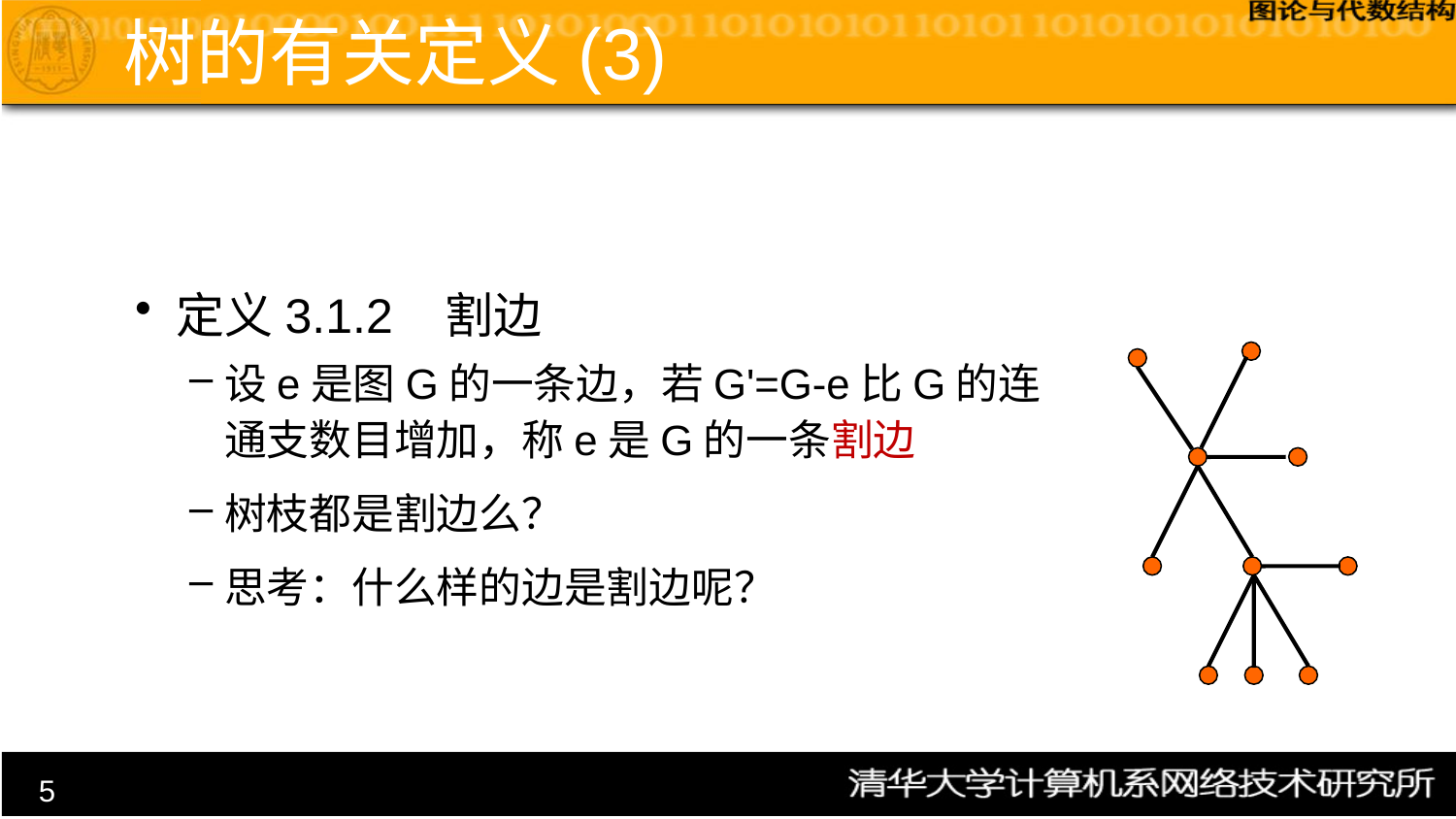

# 树的有关定义(3)
定义3.1.2   割边
设e是图G的一条边，若G'=G-e比G的连通支数目增加，称e是G的一条割边
树枝都是割边么？
思考：什么样的边是割边呢？